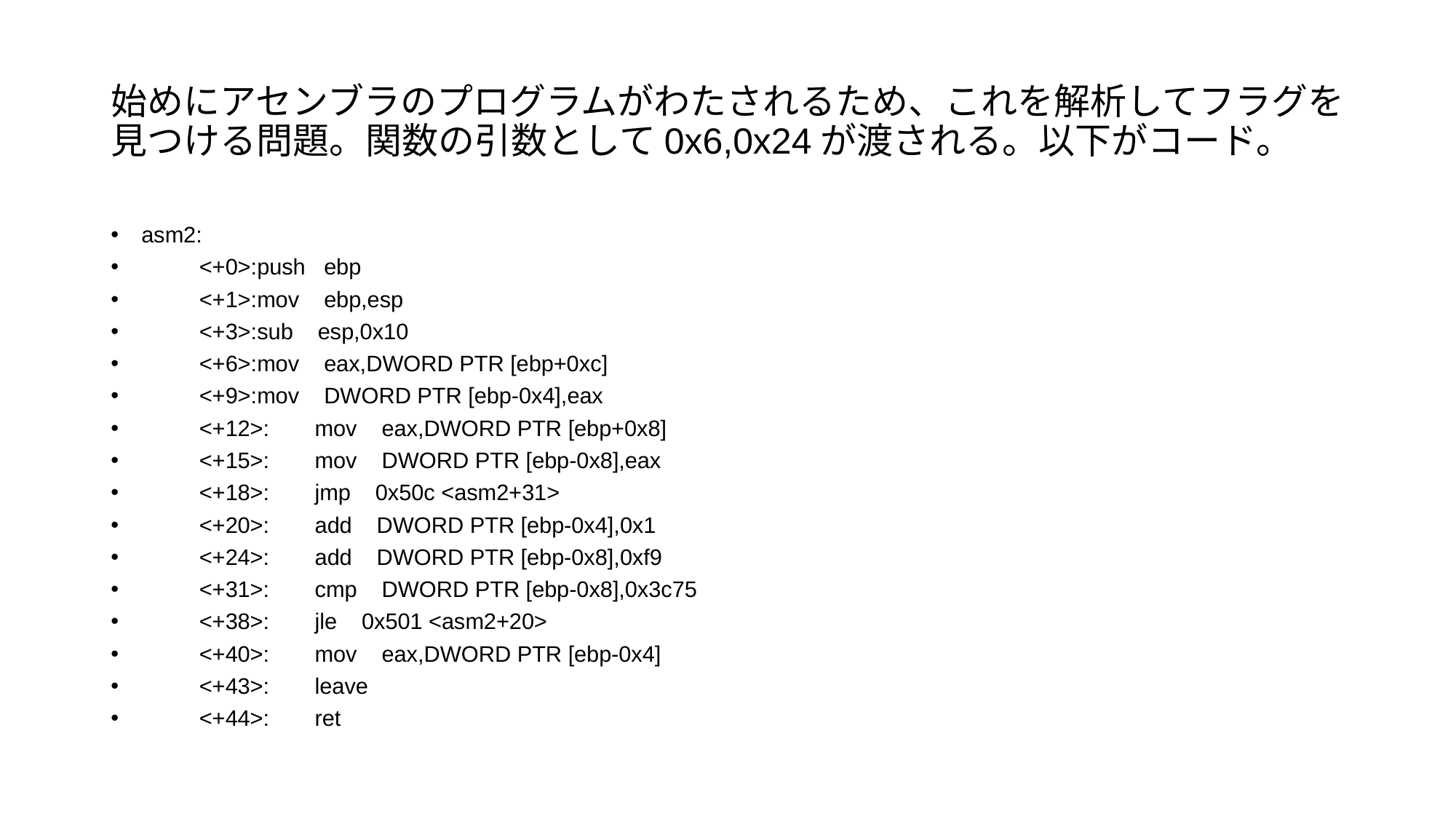

# 始めにアセンブラのプログラムがわたされるため、これを解析してフラグを見つける問題。関数の引数として0x6,0x24が渡される。以下がコード。
asm2:
	<+0>:	push   ebp
	<+1>:	mov    ebp,esp
	<+3>:	sub    esp,0x10
	<+6>:	mov    eax,DWORD PTR [ebp+0xc]
	<+9>:	mov    DWORD PTR [ebp-0x4],eax
	<+12>:	mov    eax,DWORD PTR [ebp+0x8]
	<+15>:	mov    DWORD PTR [ebp-0x8],eax
	<+18>:	jmp    0x50c <asm2+31>
	<+20>:	add    DWORD PTR [ebp-0x4],0x1
	<+24>:	add    DWORD PTR [ebp-0x8],0xf9
	<+31>:	cmp    DWORD PTR [ebp-0x8],0x3c75
	<+38>:	jle    0x501 <asm2+20>
	<+40>:	mov    eax,DWORD PTR [ebp-0x4]
	<+43>:	leave
	<+44>:	ret